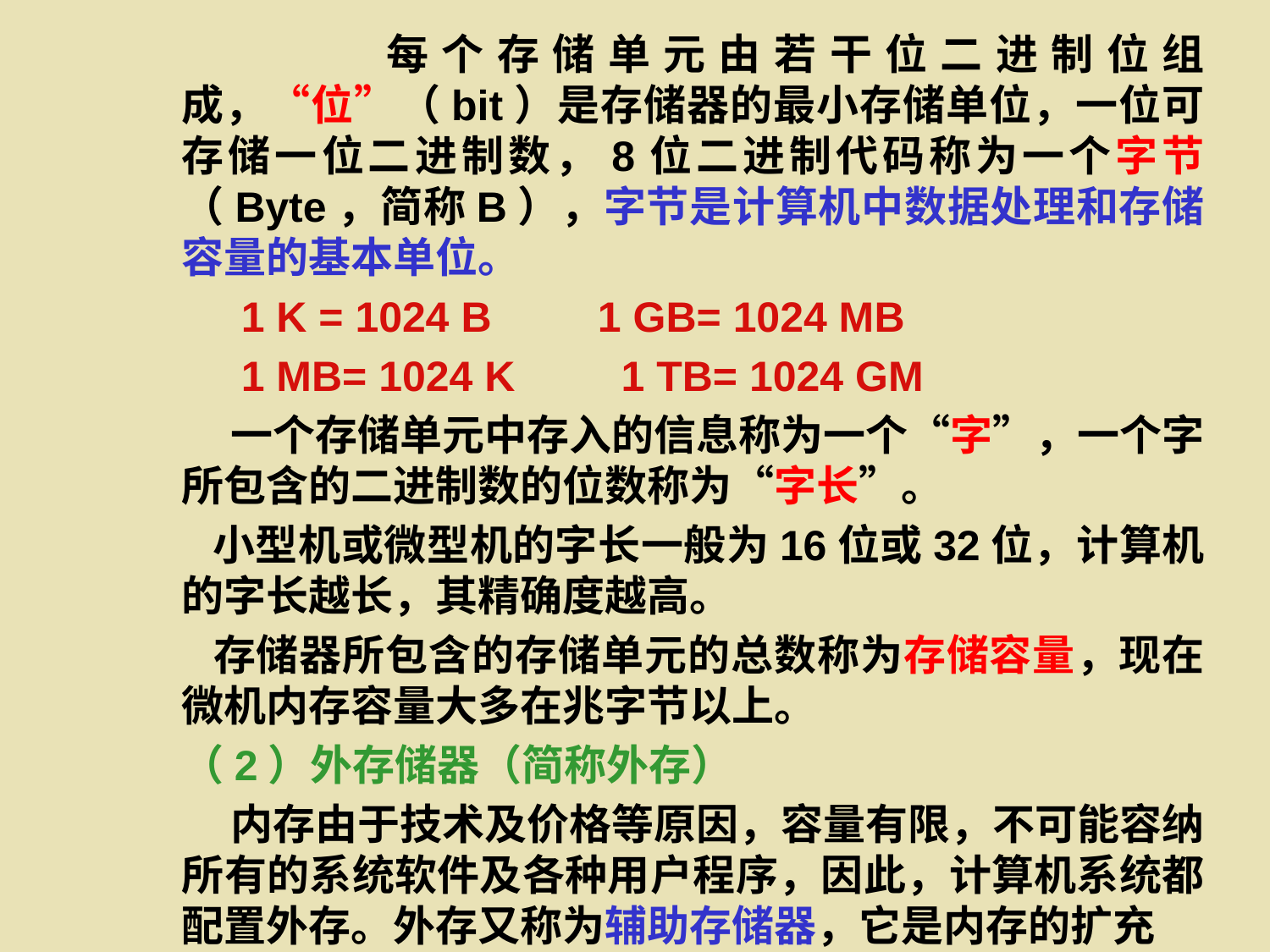

每个存储单元由若干位二进制位组成，“位”（bit）是存储器的最小存储单位，一位可存储一位二进制数，8位二进制代码称为一个字节（Byte，简称B），字节是计算机中数据处理和存储容量的基本单位。
     1 K = 1024 B         1 GB= 1024 MB
     1 MB= 1024 K         1 TB= 1024 GM
    一个存储单元中存入的信息称为一个“字”，一个字所包含的二进制数的位数称为“字长”。
  小型机或微型机的字长一般为16位或32位，计算机的字长越长，其精确度越高。
  存储器所包含的存储单元的总数称为存储容量，现在微机内存容量大多在兆字节以上。
（2）外存储器（简称外存）
    内存由于技术及价格等原因，容量有限，不可能容纳所有的系统软件及各种用户程序，因此，计算机系统都配置外存。外存又称为辅助存储器，它是内存的扩充